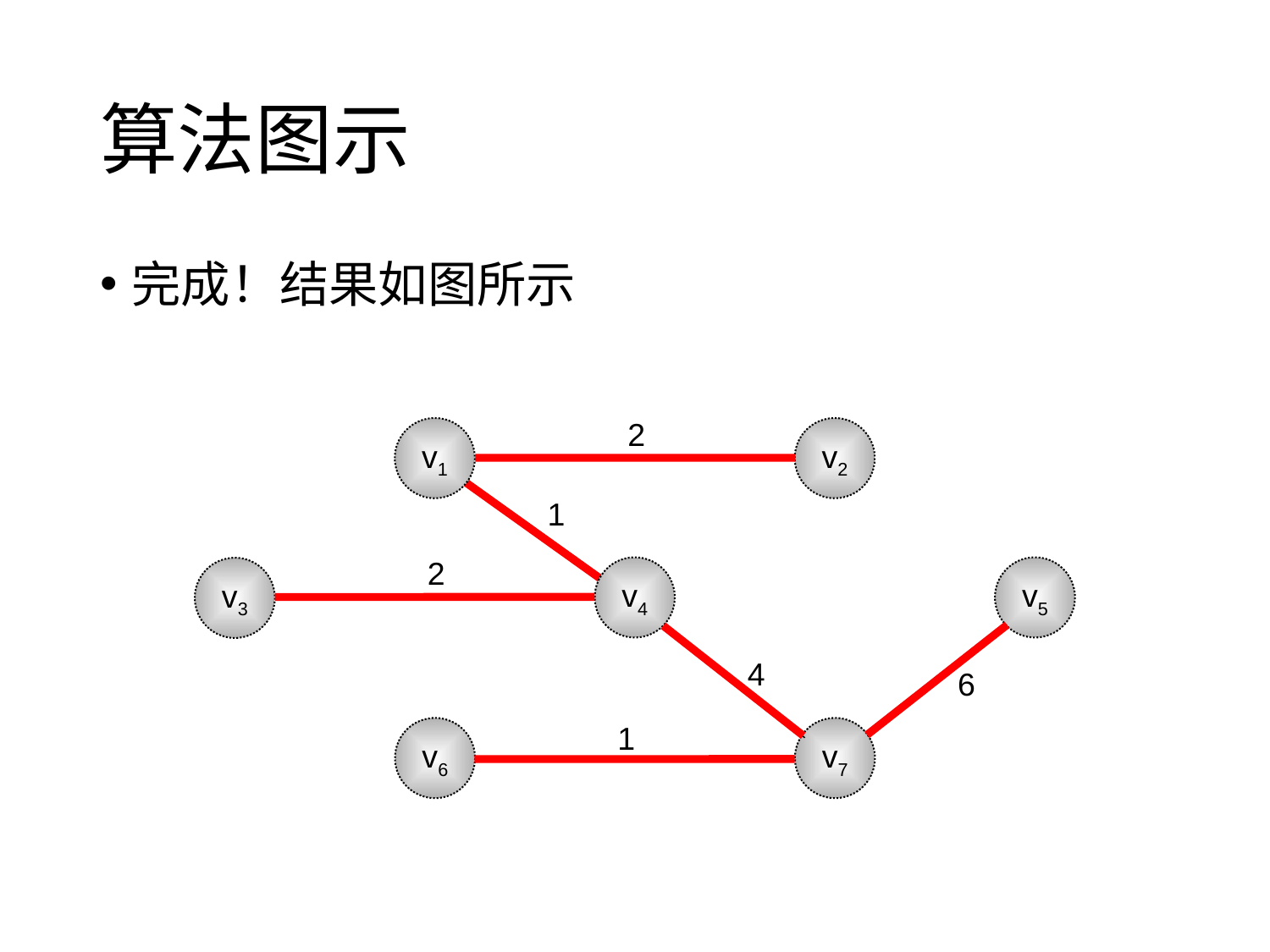

# 算法图示
完成！结果如图所示
2
v1
v2

1
2
v4
v5
v3

4
6
1
v6
v7